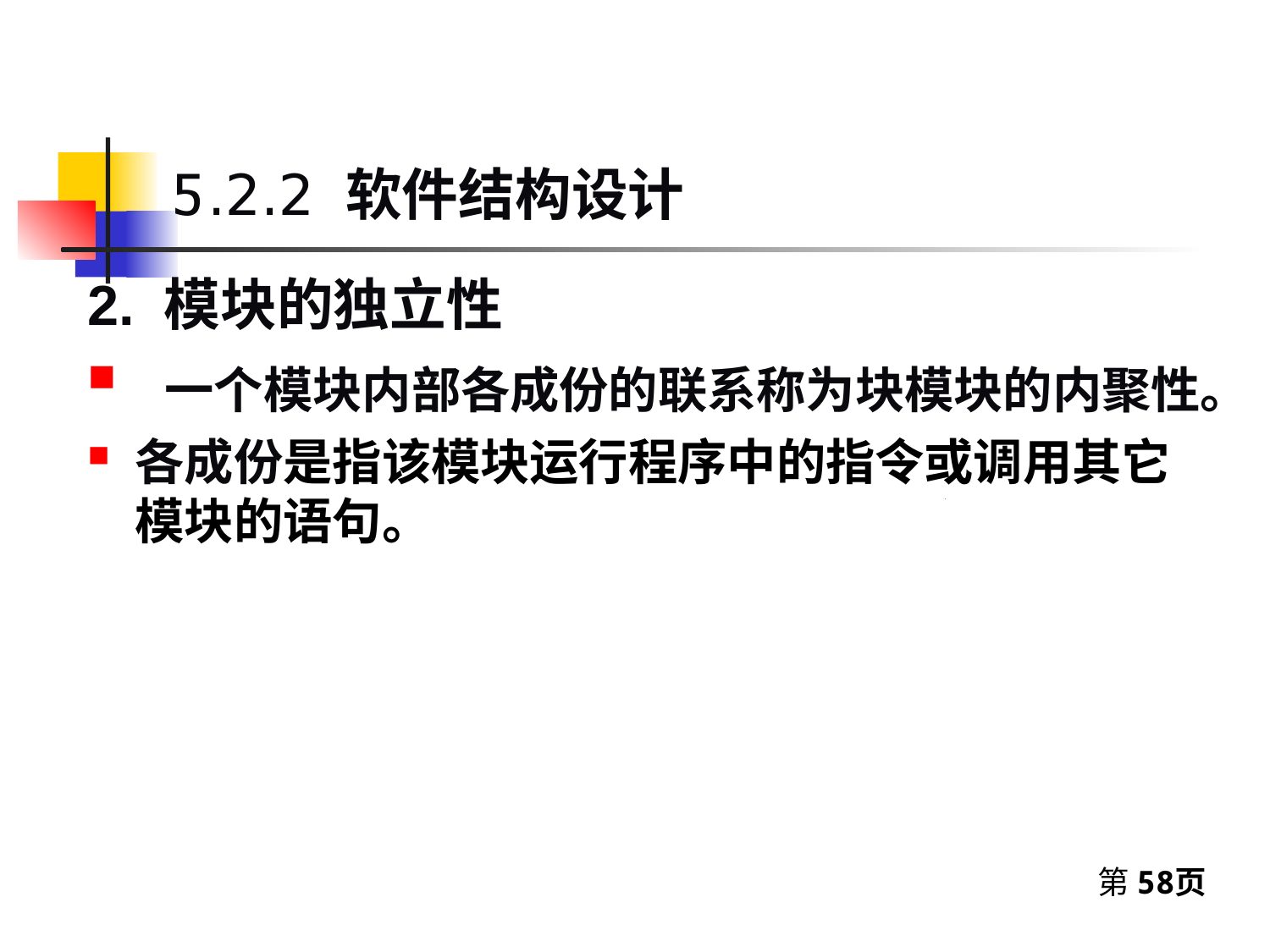

# 5.2.2 软件结构设计
2. 模块的独立性
 一个模块内部各成份的联系称为块模块的内聚性。
各成份是指该模块运行程序中的指令或调用其它模块的语句。